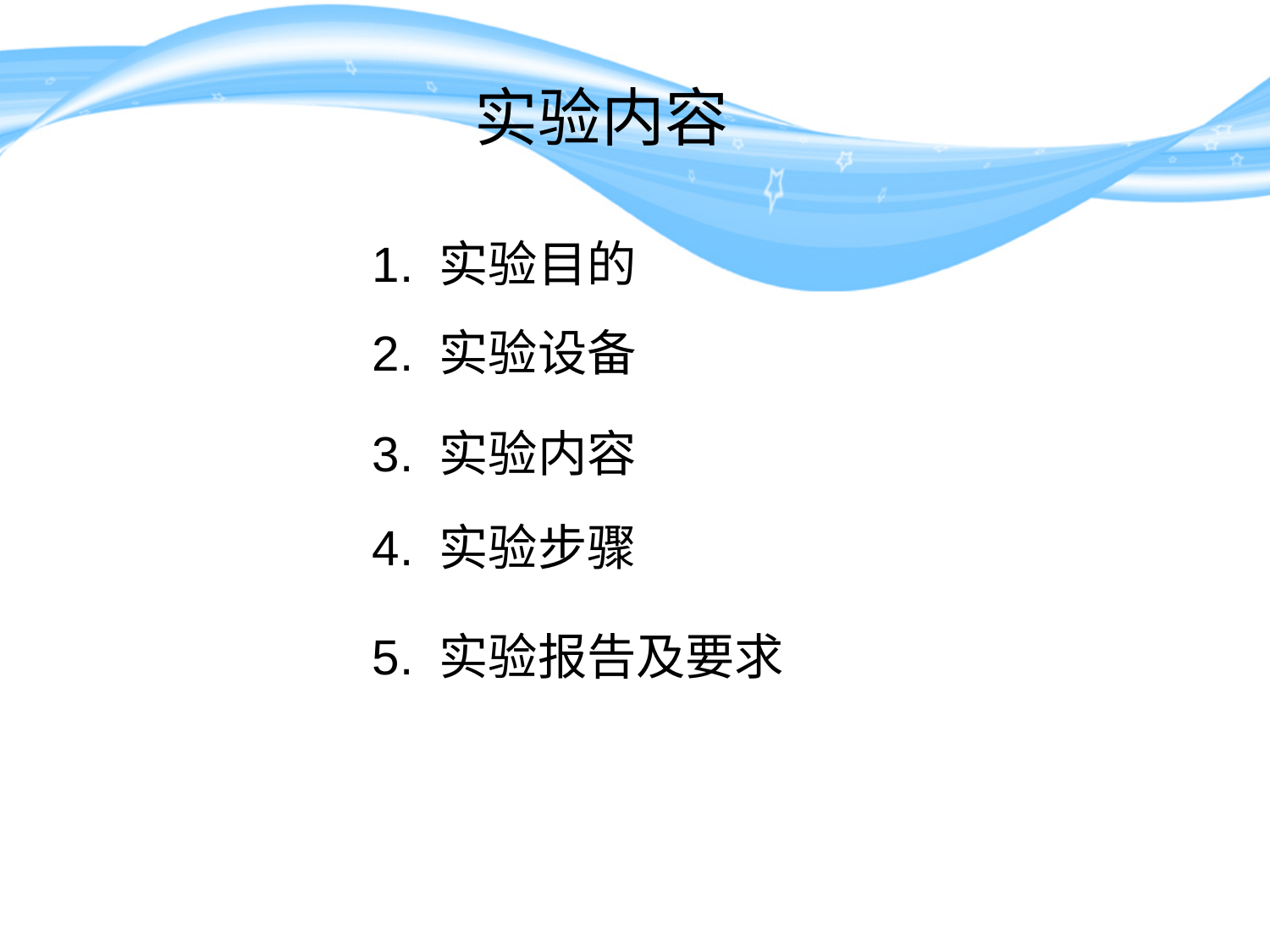

实验内容
1. 实验目的
2. 实验设备
3. 实验内容
4. 实验步骤
5. 实验报告及要求